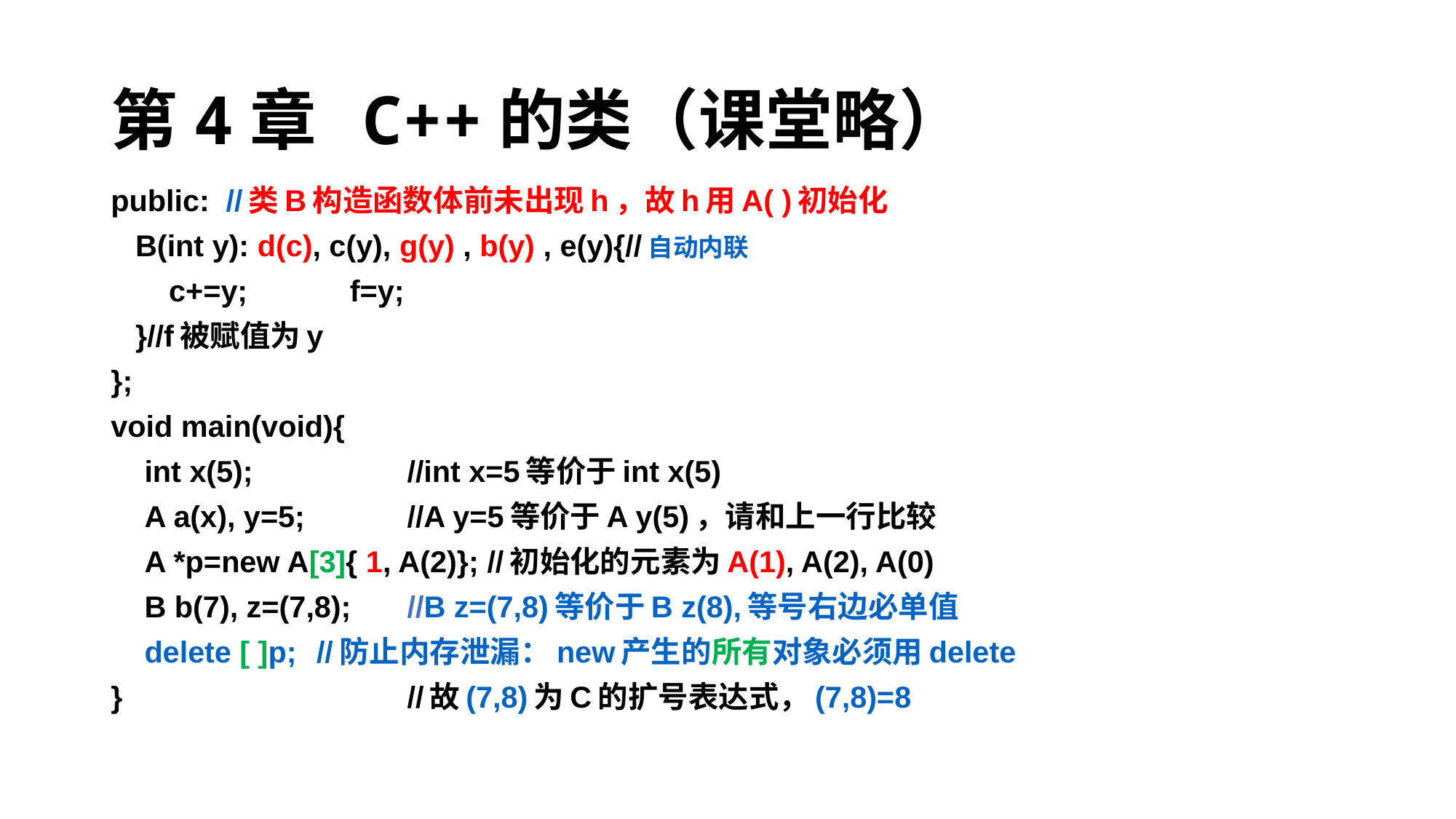

# 第4章  C++的类（课堂略）
public: 		//类B构造函数体前未出现h，故h用A( )初始化
	B(int y): d(c), c(y), g(y) , b(y) , e(y){//自动内联
	    c+=y;    	    f=y;
	}//f被赋值为y
};
void main(void){
    int x(5);	     	//int x=5等价于int x(5)
    A a(x), y=5;      	//A y=5等价于A y(5)，请和上一行比较
    A *p=new A[3]{ 1, A(2)}; //初始化的元素为A(1), A(2), A(0)
    B b(7), z=(7,8);	//B z=(7,8)等价于B z(8),等号右边必单值
    delete [ ]p;		//防止内存泄漏：new产生的所有对象必须用delete
}                            	//故(7,8)为C的扩号表达式，(7,8)=8